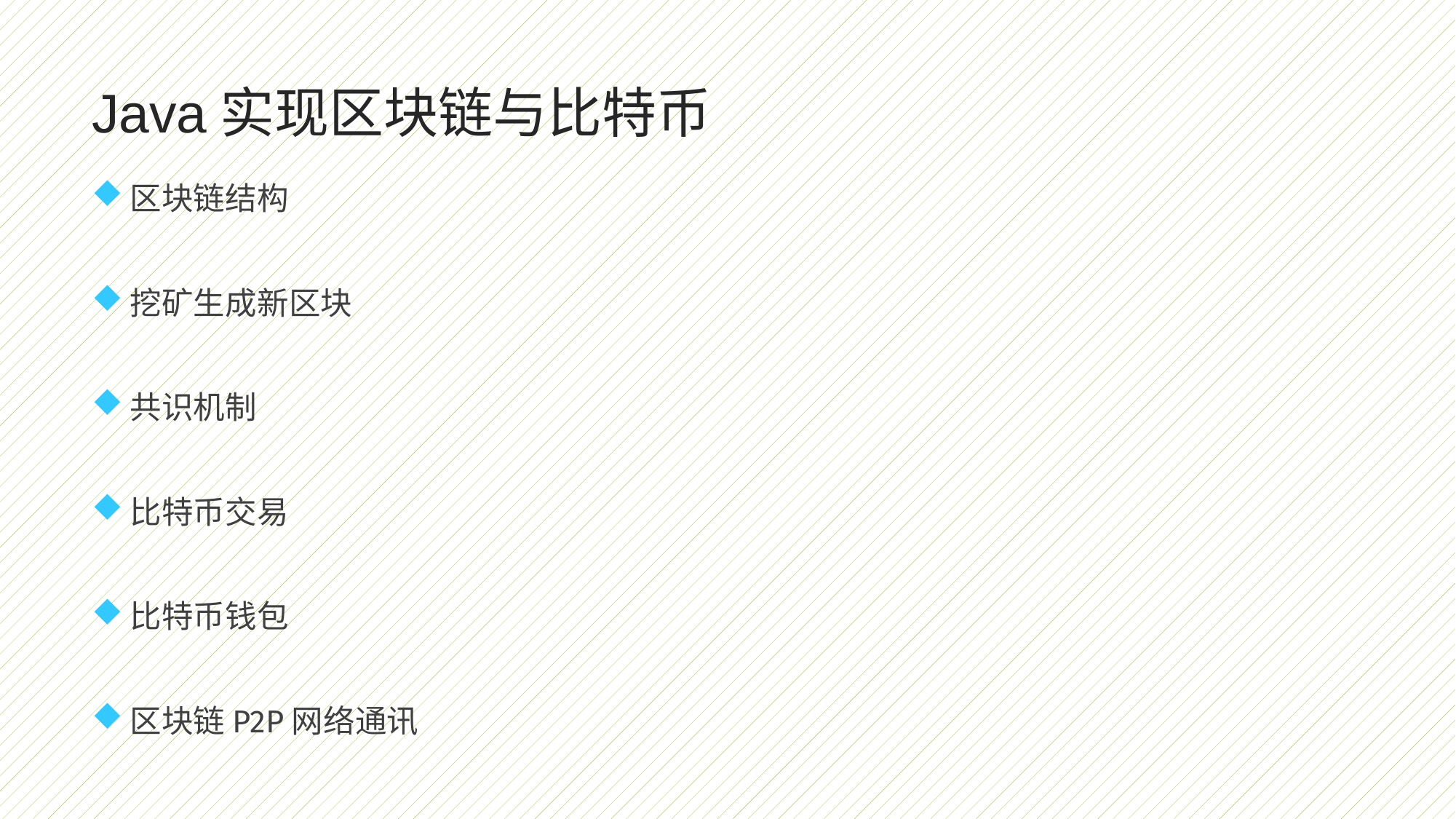

# Java实现区块链与比特币
区块链结构

挖矿生成新区块

共识机制

比特币交易

比特币钱包

区块链P2P网络通讯